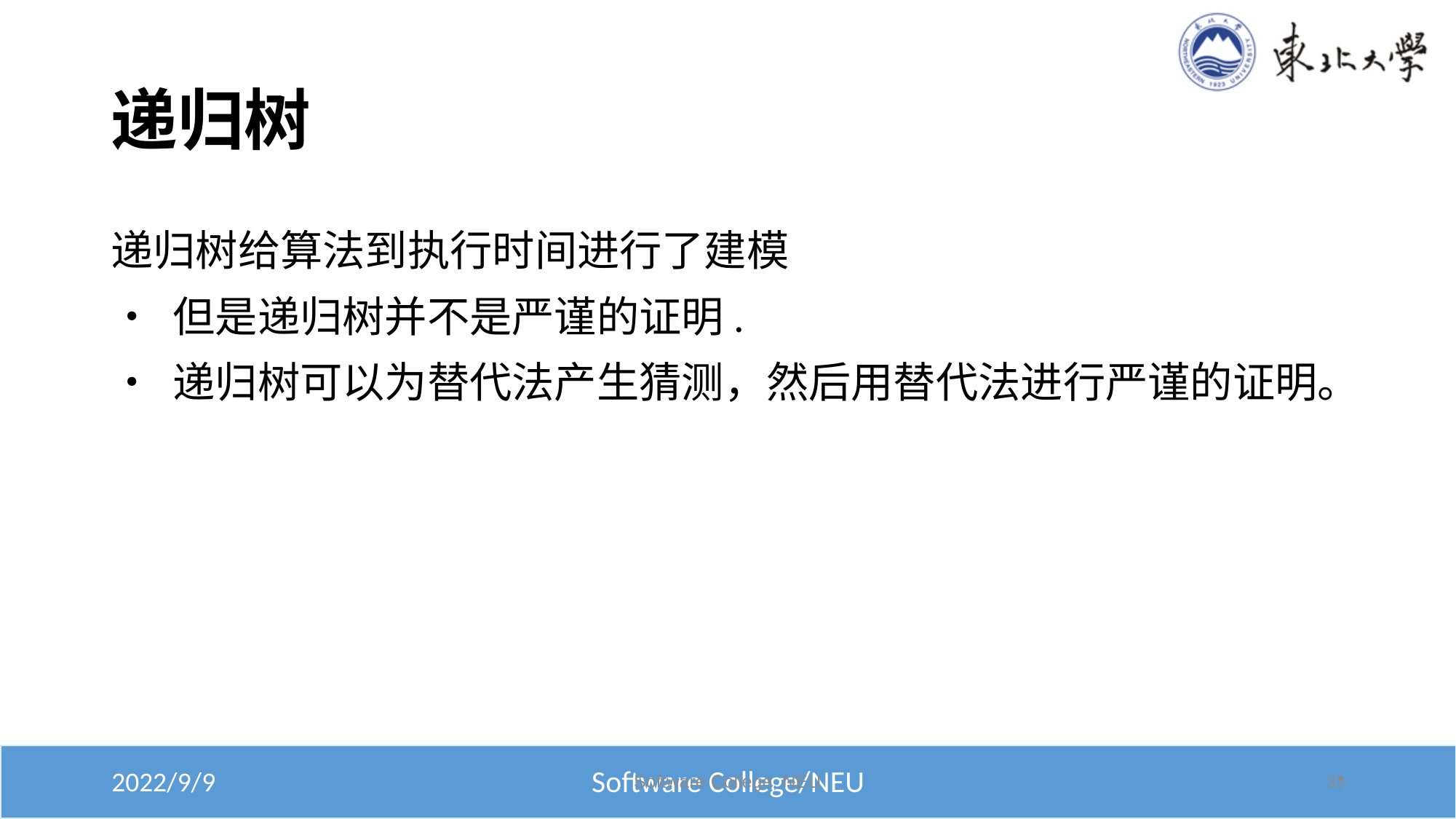

# 递归树
递归树给算法到执行时间进行了建模
• 但是递归树并不是严谨的证明.
• 递归树可以为替代法产生猜测，然后用替代法进行严谨的证明。

Software College, NEU
*